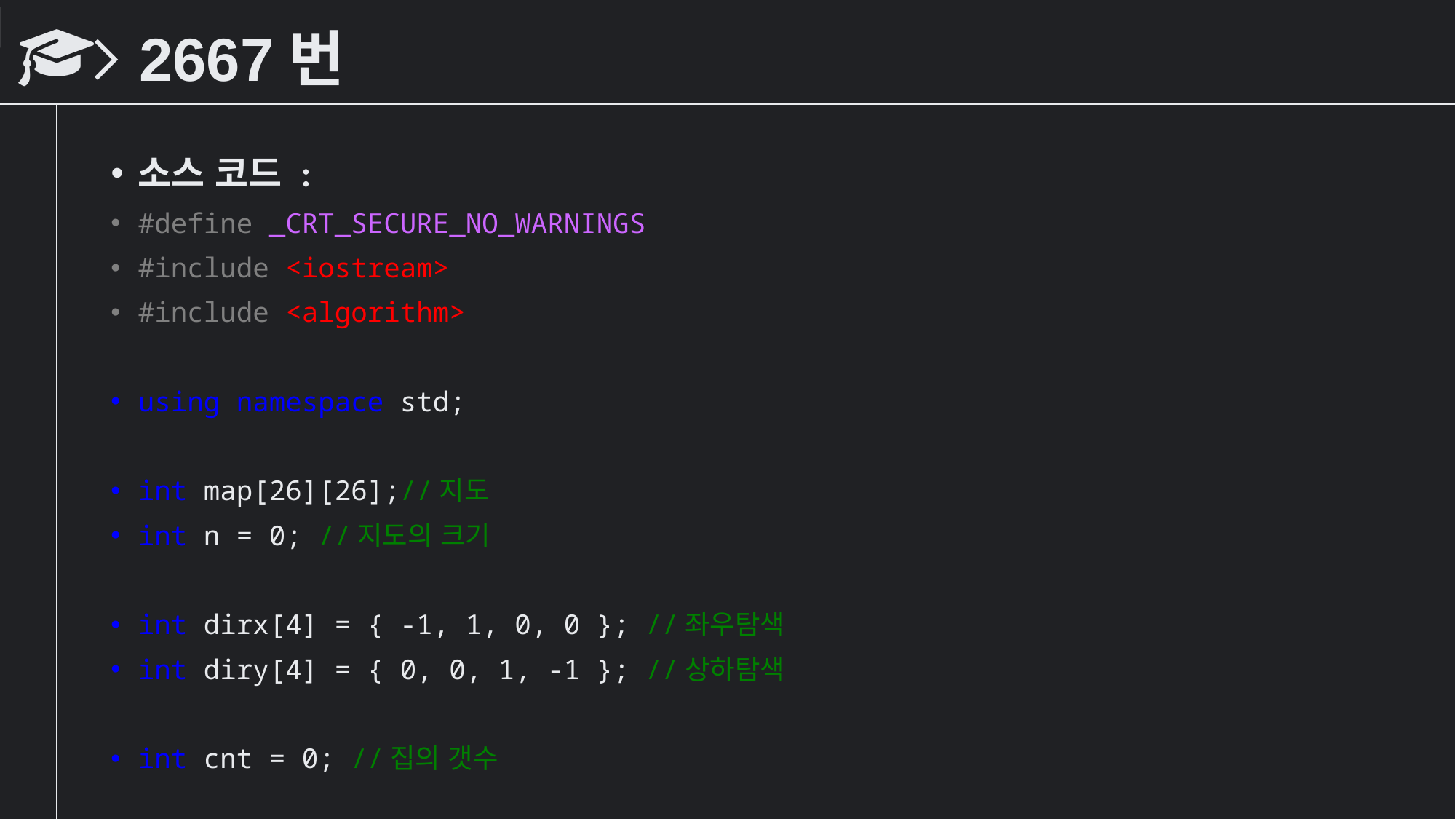

# 2667번
소스 코드 :
#define _CRT_SECURE_NO_WARNINGS
#include <iostream>
#include <algorithm>

using namespace std;

int map[26][26];//지도
int n = 0; //지도의 크기

int dirx[4] = { -1, 1, 0, 0 }; //좌우탐색
int diry[4] = { 0, 0, 1, -1 }; //상하탐색

int cnt = 0; //집의 갯수